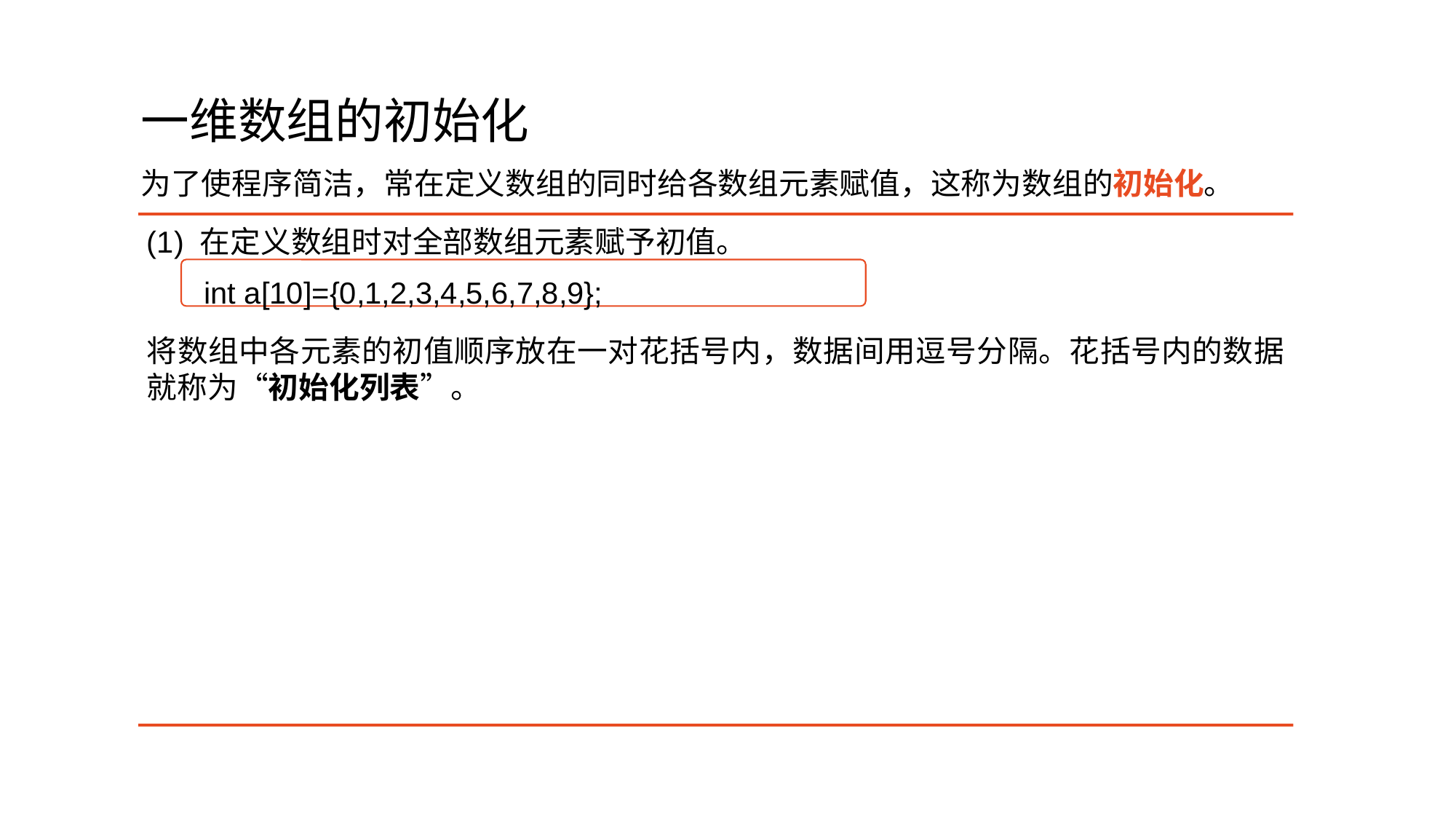

# 一维数组的初始化
为了使程序简洁，常在定义数组的同时给各数组元素赋值，这称为数组的初始化。
(1) 在定义数组时对全部数组元素赋予初值。

将数组中各元素的初值顺序放在一对花括号内，数据间用逗号分隔。花括号内的数据就称为“初始化列表”。
int a[10]={0,1,2,3,4,5,6,7,8,9};